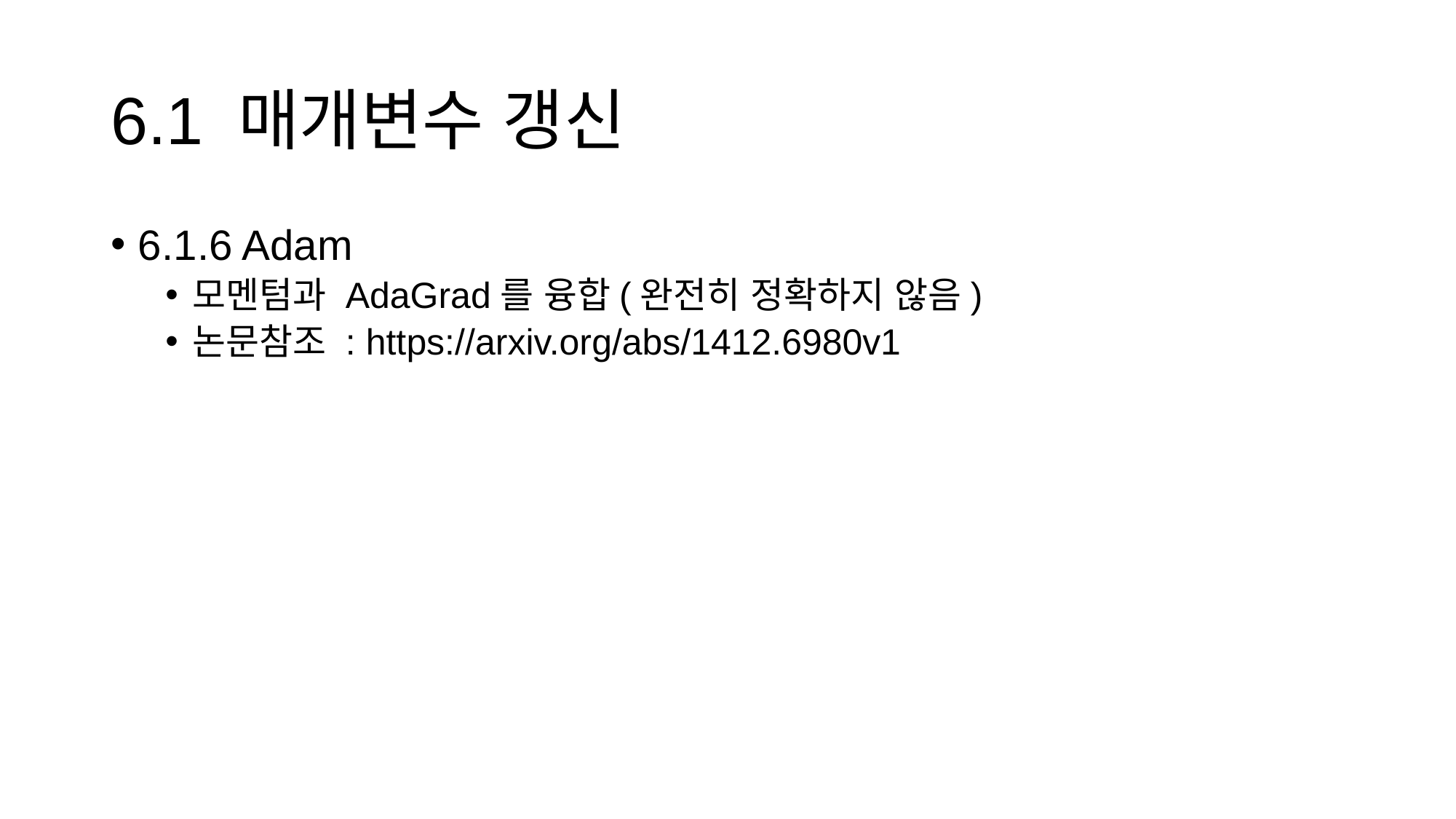

# 6.1 매개변수 갱신
6.1.6 Adam
모멘텀과 AdaGrad를 융합(완전히 정확하지 않음)
논문참조 : https://arxiv.org/abs/1412.6980v1